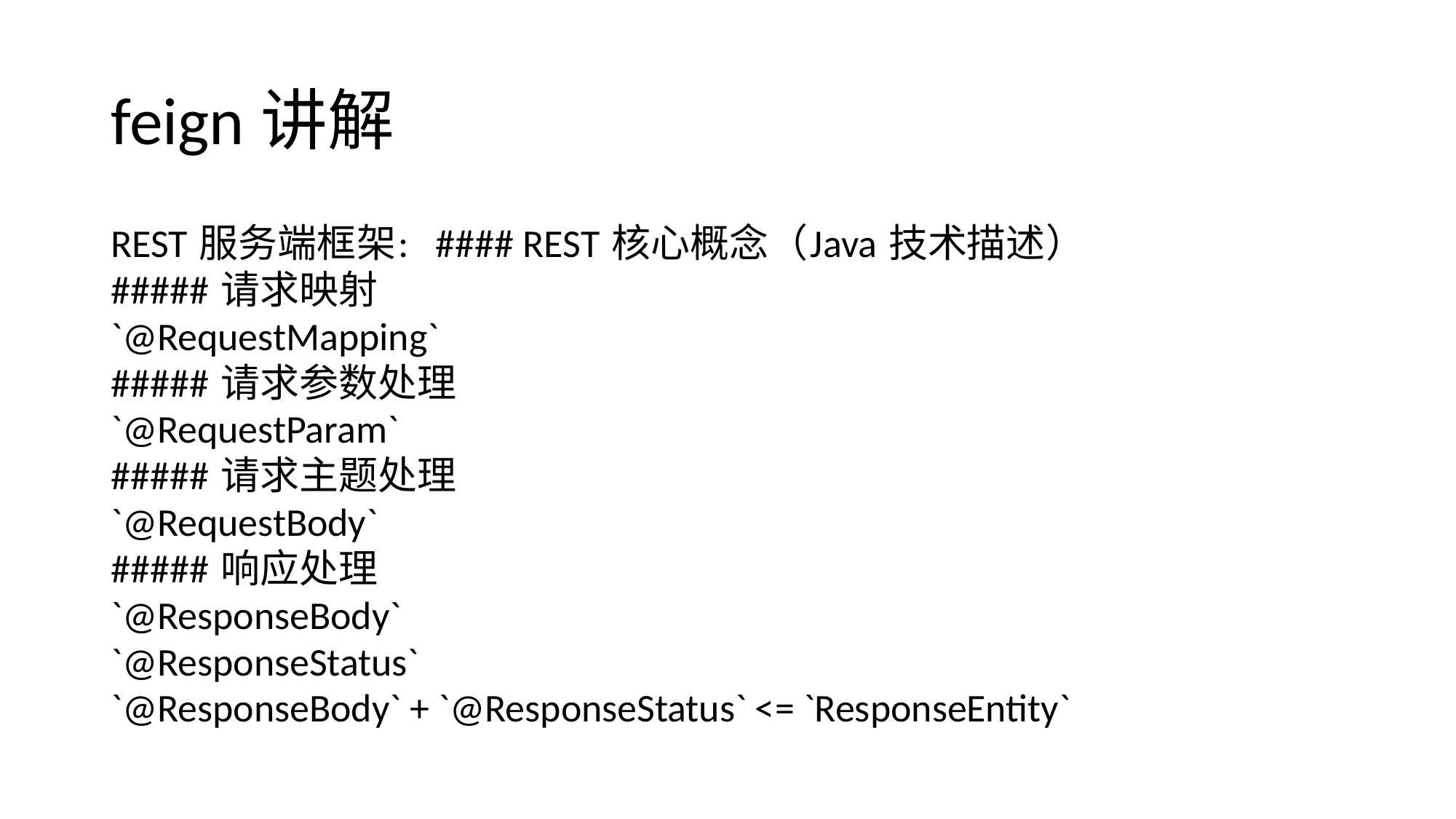

# feign讲解
REST 服务端框架:   #### REST 核心概念（Java 技术描述）
##### 请求映射
`@RequestMapping`
##### 请求参数处理
`@RequestParam`
##### 请求主题处理
`@RequestBody`
##### 响应处理
`@ResponseBody`
`@ResponseStatus`
`@ResponseBody` + `@ResponseStatus` <= `ResponseEntity`